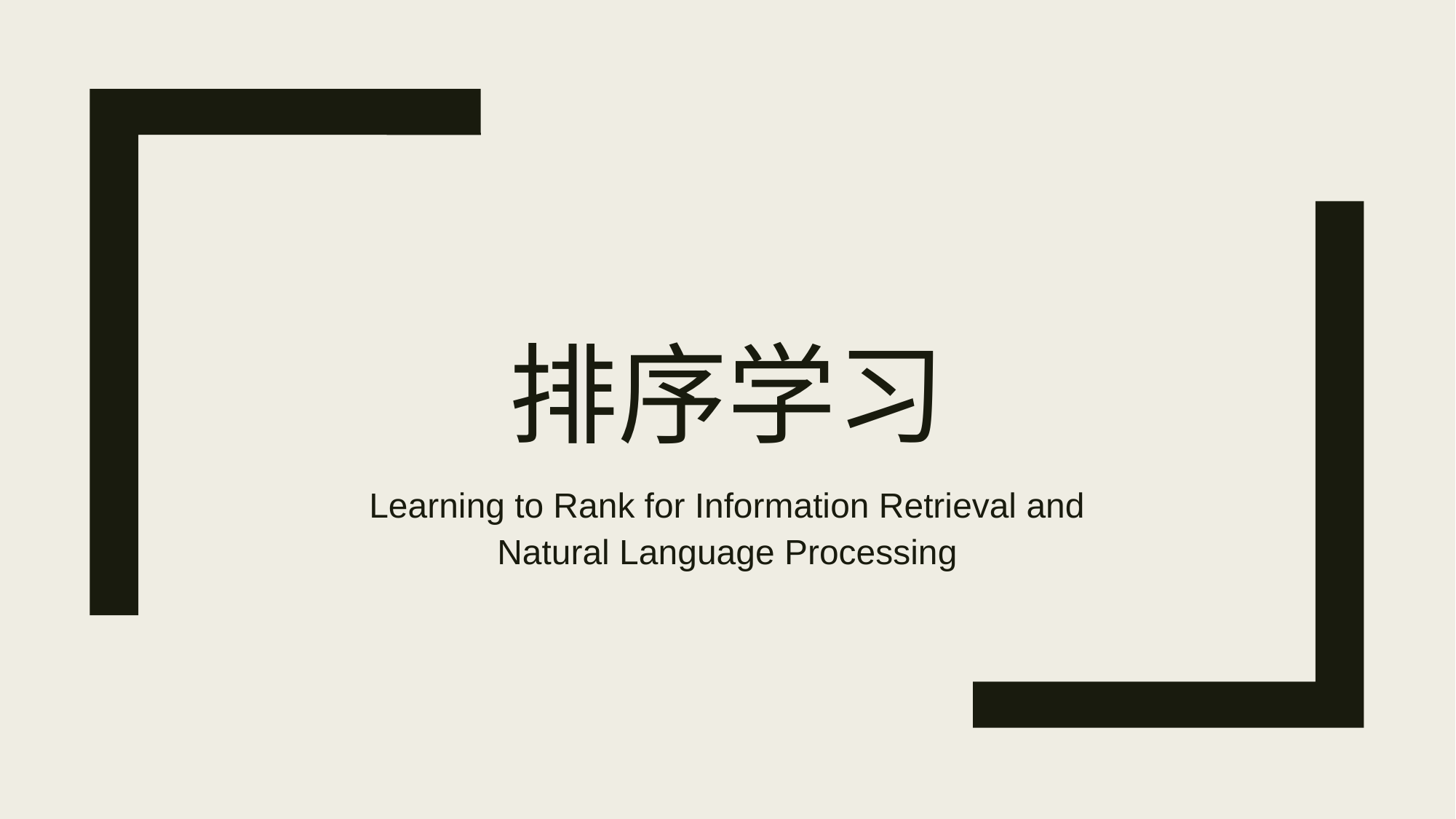

# 排序学习
Learning to Rank for Information Retrieval and Natural Language Processing